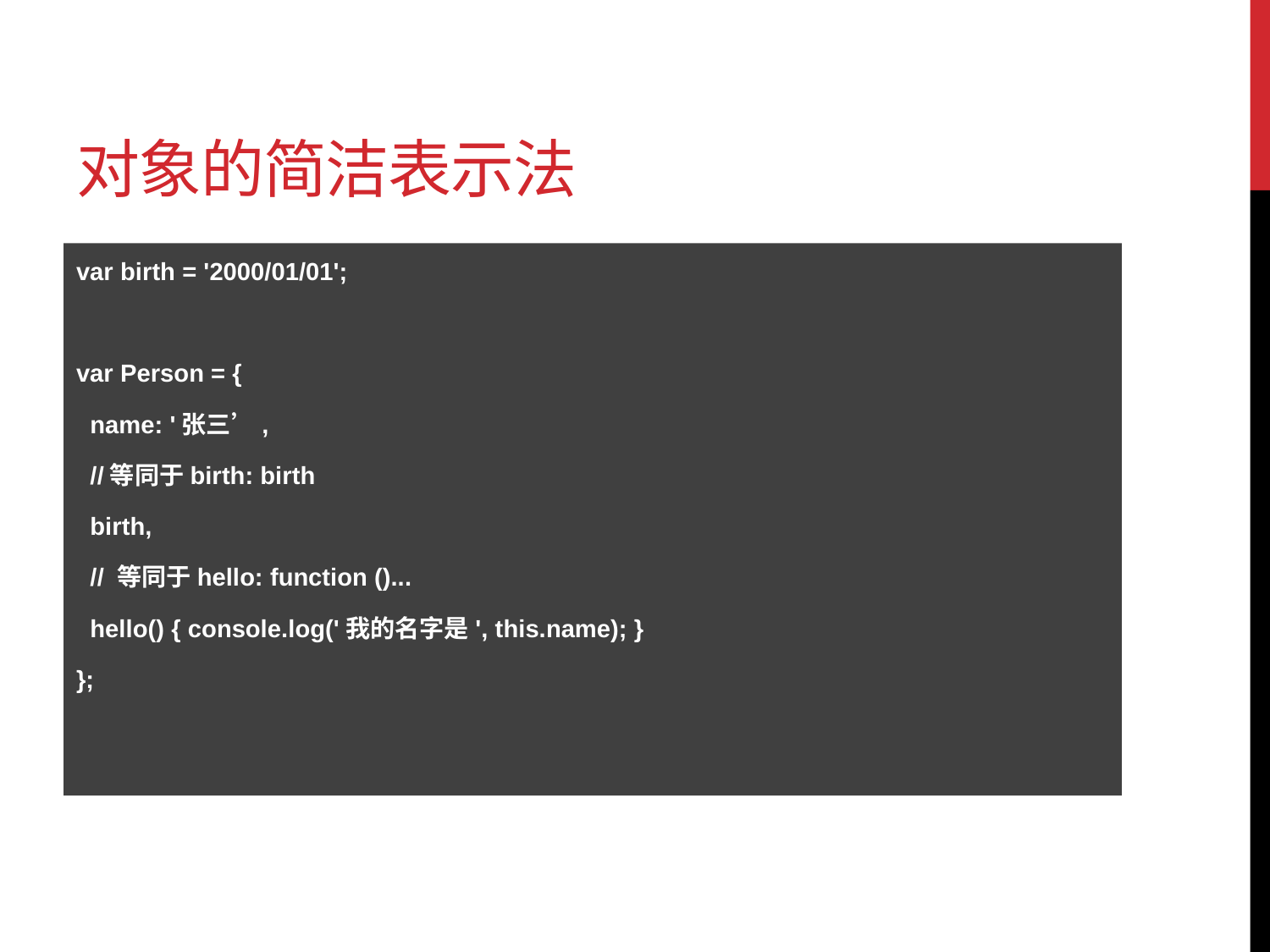

# 对象的简洁表示法
var birth = '2000/01/01';

var Person = {
  name: '张三’,
  //等同于birth: birth
  birth,
  // 等同于hello: function ()...
  hello() { console.log('我的名字是', this.name); }
};